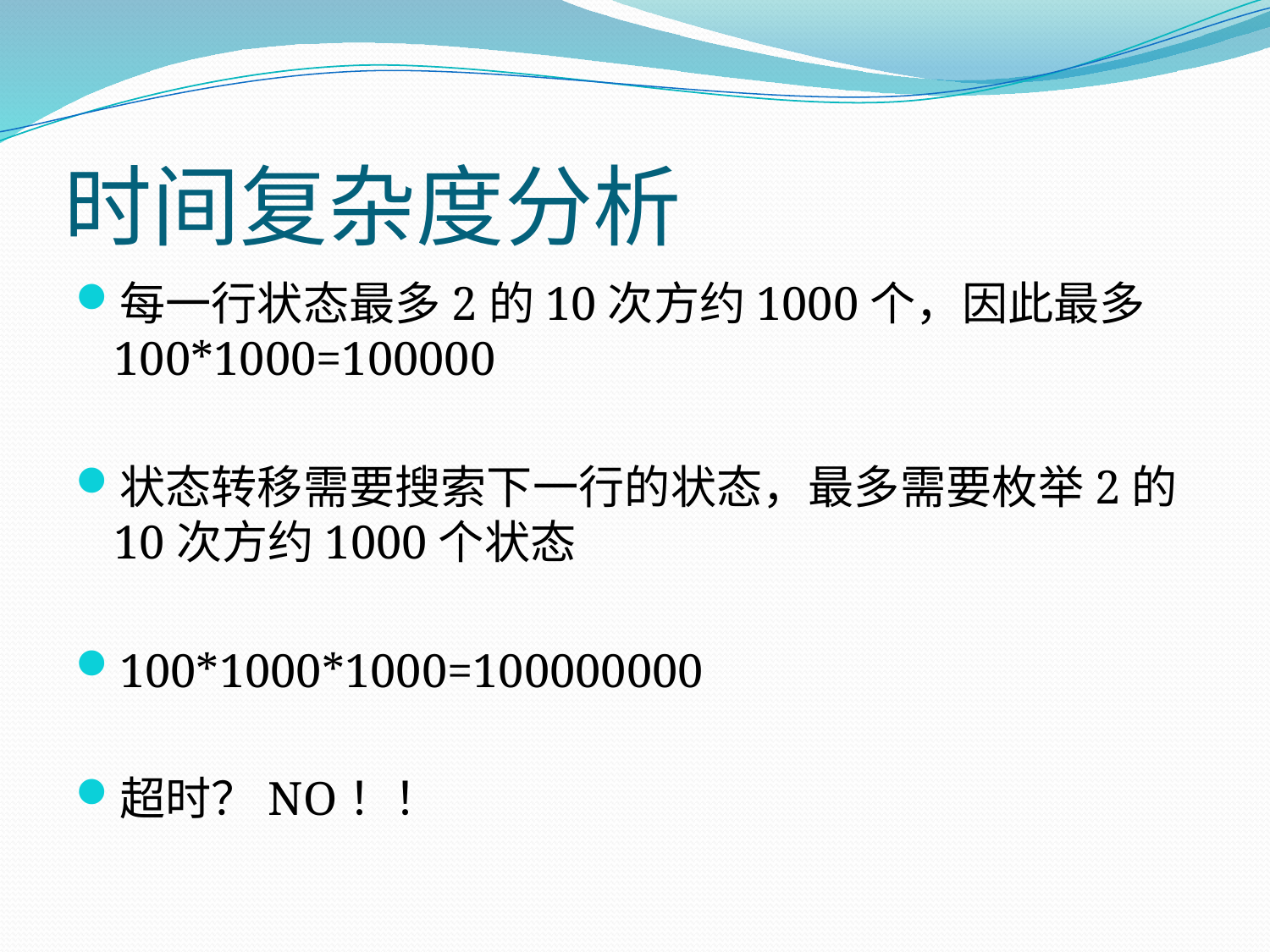

# 时间复杂度分析
每一行状态最多2的10次方约1000个，因此最多100*1000=100000

状态转移需要搜索下一行的状态，最多需要枚举2的10次方约1000个状态

100*1000*1000=100000000

超时？NO！！